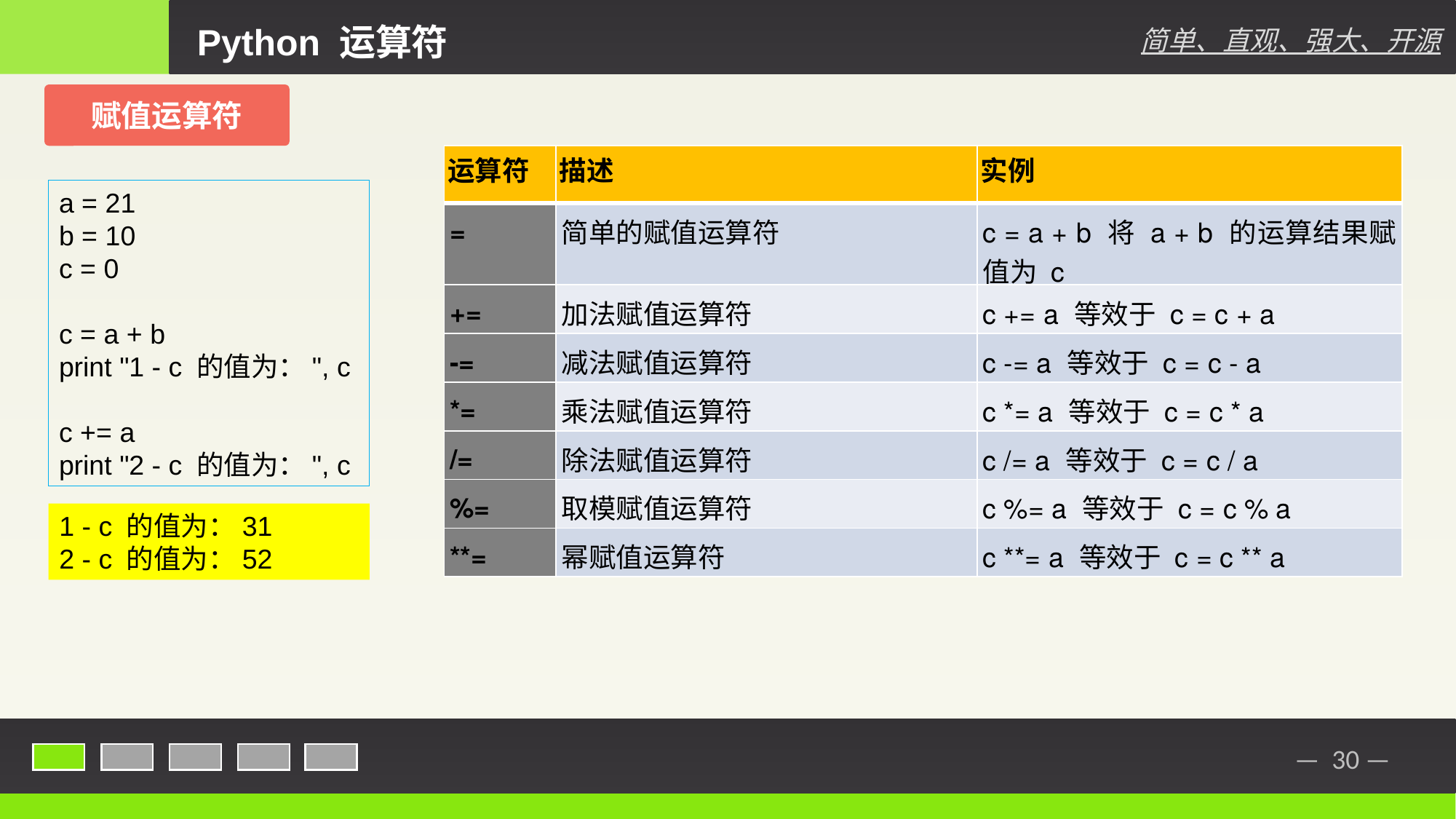

Python 运算符
简单、直观、强大、开源
赋值运算符
| 运算符 | 描述 | 实例 |
| --- | --- | --- |
| = | 简单的赋值运算符 | c = a + b 将 a + b 的运算结果赋值为 c |
| += | 加法赋值运算符 | c += a 等效于 c = c + a |
| -= | 减法赋值运算符 | c -= a 等效于 c = c - a |
| \*= | 乘法赋值运算符 | c \*= a 等效于 c = c \* a |
| /= | 除法赋值运算符 | c /= a 等效于 c = c / a |
| %= | 取模赋值运算符 | c %= a 等效于 c = c % a |
| \*\*= | 幂赋值运算符 | c \*\*= a 等效于 c = c \*\* a |
a = 21
b = 10
c = 0

c = a + b
print "1 - c 的值为：", c

c += a
print "2 - c 的值为：", c
1 - c 的值为：31
2 - c 的值为：52